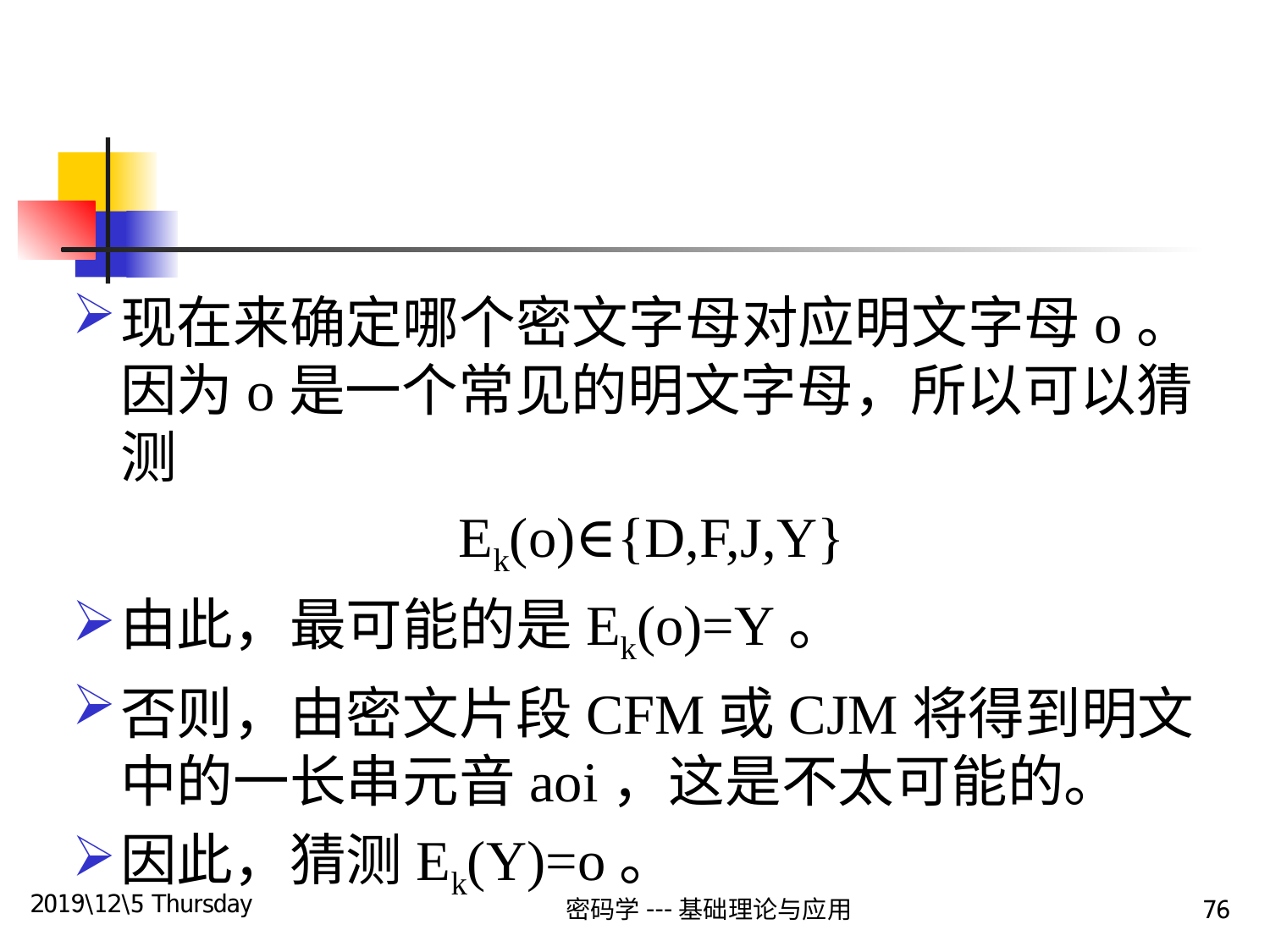

#
现在来确定哪个密文字母对应明文字母o。因为o是一个常见的明文字母，所以可以猜测
Ek(o)∈{D,F,J,Y}
由此，最可能的是Ek(o)=Y。
否则，由密文片段CFM或CJM将得到明文中的一长串元音aoi，这是不太可能的。
因此，猜测Ek(Y)=o。

密码学---基础理论与应用
76
2019\12\5 Thursday